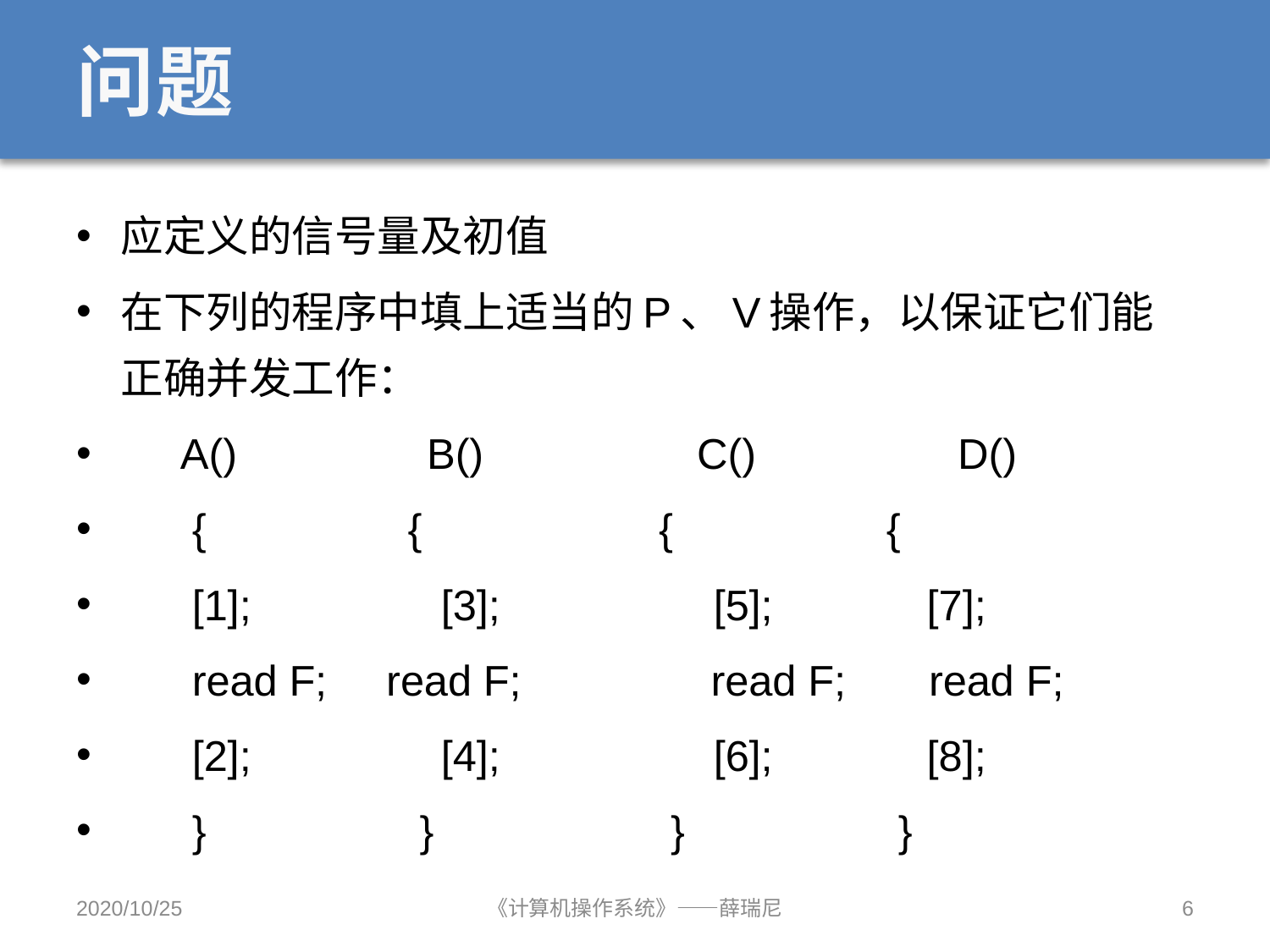

# 问题
应定义的信号量及初值
在下列的程序中填上适当的P、V操作，以保证它们能正确并发工作：
     A()                B()                  C()                 D()
      {                 {                    {                  {
      [1];                [3];                  [5];             [7];
      read F;     read F;                read F;       read F;
      [2];                [4];                  [6];             [8];
      }                  }                    }                  }

2020/10/25
《计算机操作系统》——薛瑞尼
6